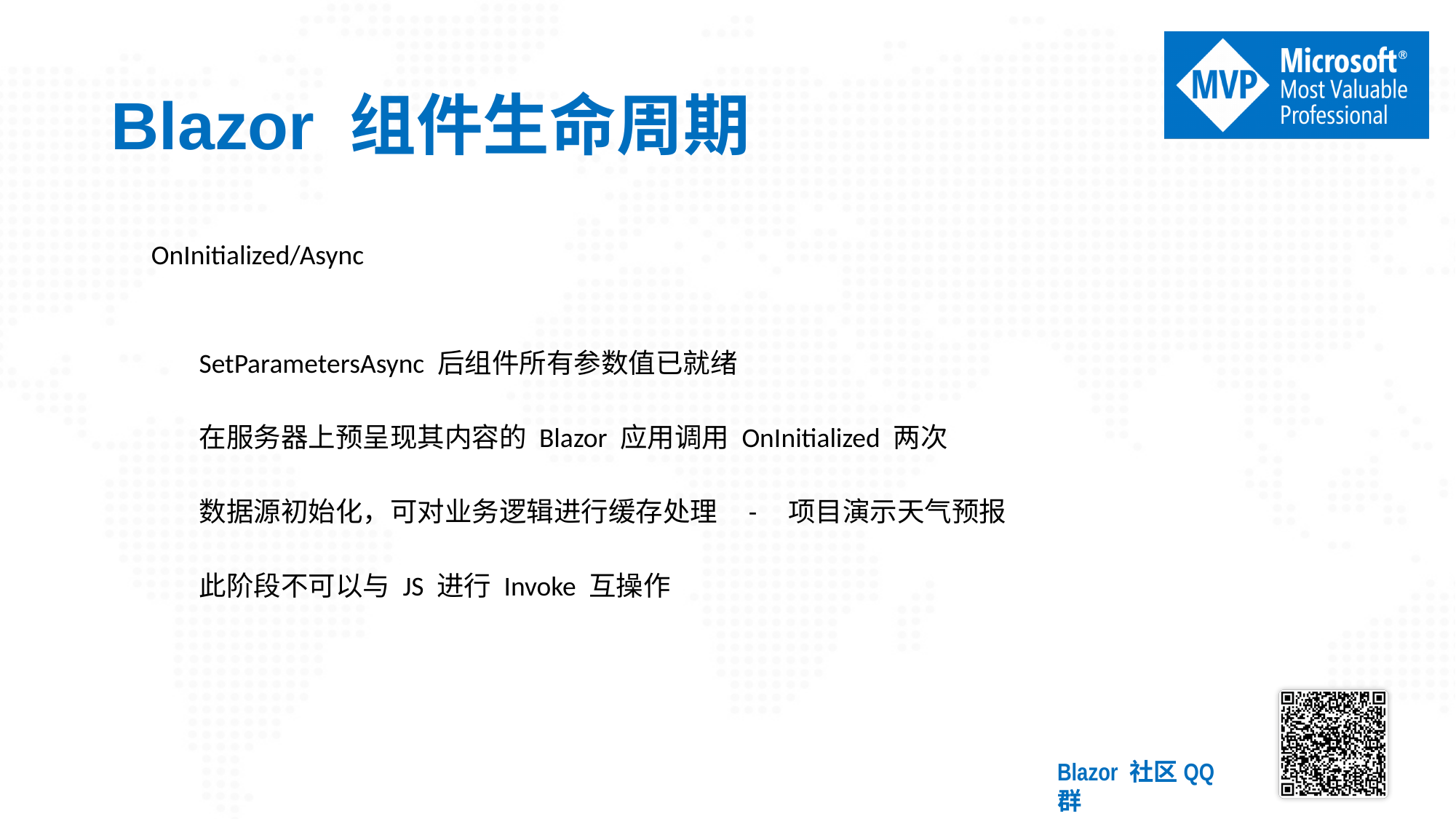

# Blazor 组件生命周期
OnInitialized/Async
SetParametersAsync 后组件所有参数值已就绪
在服务器上预呈现其内容的 Blazor 应用调用 OnInitialized 两次
数据源初始化，可对业务逻辑进行缓存处理    -    项目演示天气预报
此阶段不可以与 JS 进行 Invoke 互操作